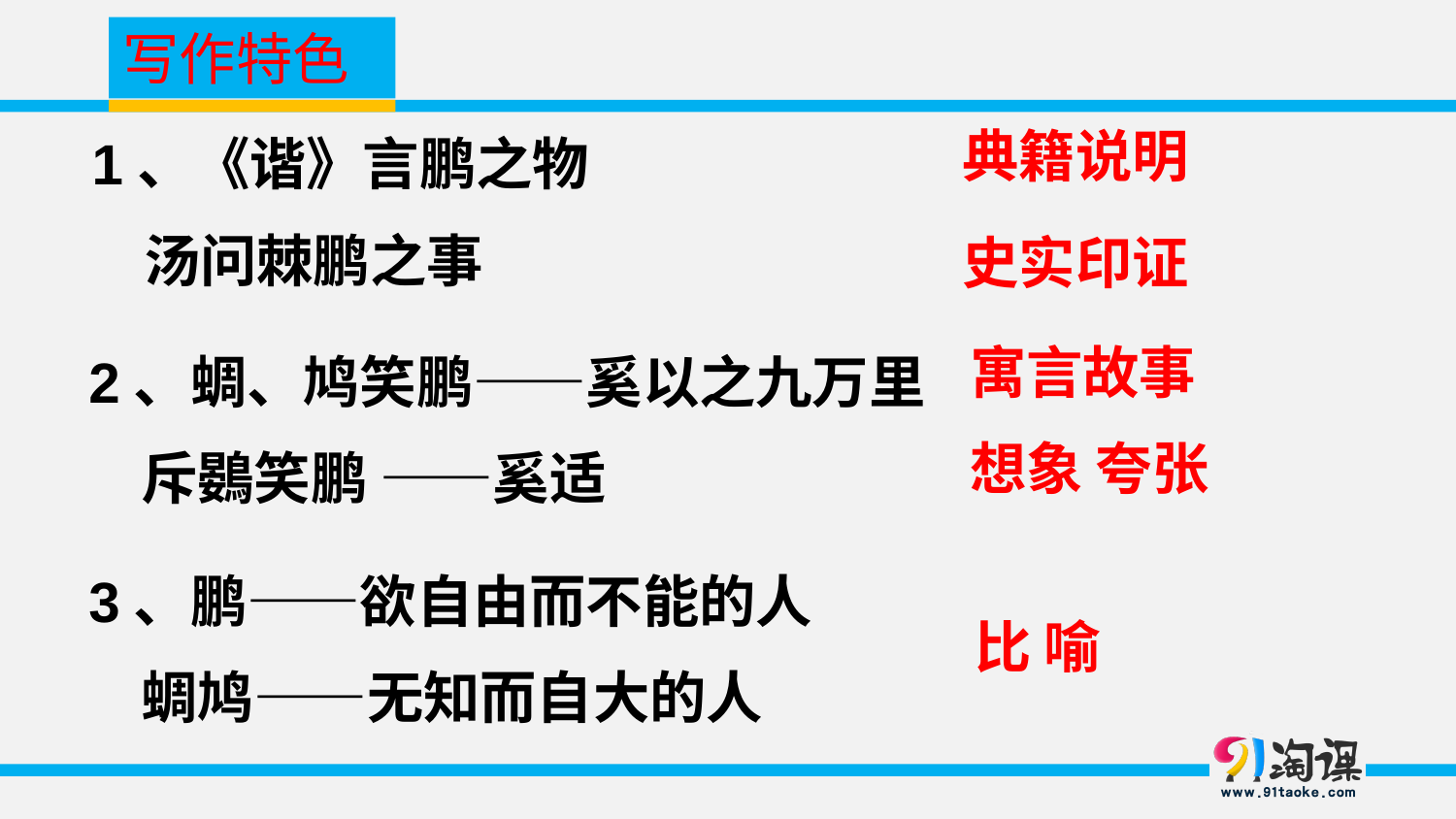

写作特色
典籍说明
1、《谐》言鹏之物
   汤问棘鹏之事
史实印证
寓言故事
想象 夸张
2、蜩、鸠笑鹏——奚以之九万里
   斥鷃笑鹏 ——奚适
3、鹏——欲自由而不能的人
   蜩鸠——无知而自大的人
比 喻